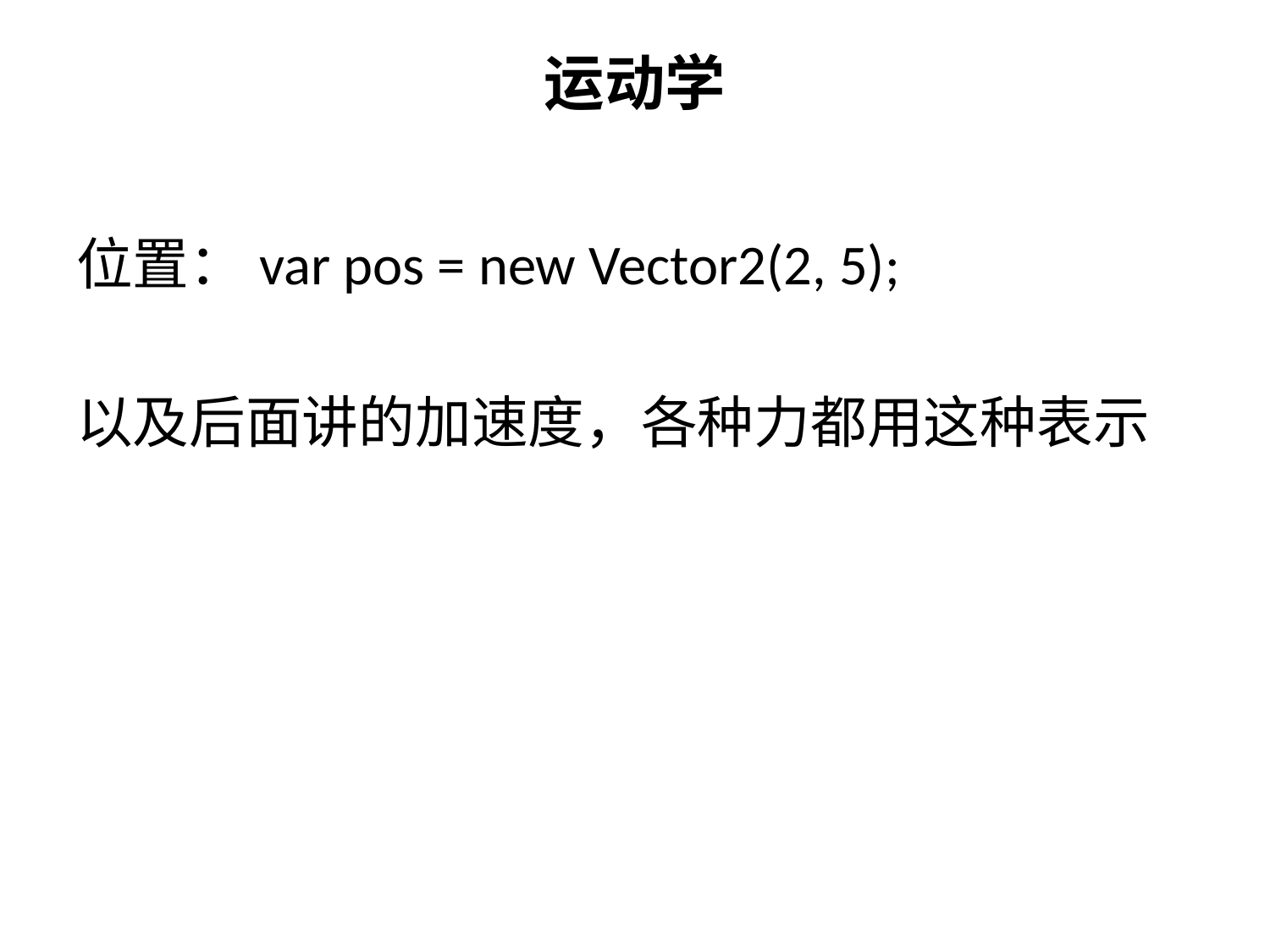

# 运动学
位置：var pos = new Vector2(2, 5);

以及后面讲的加速度，各种力都用这种表示